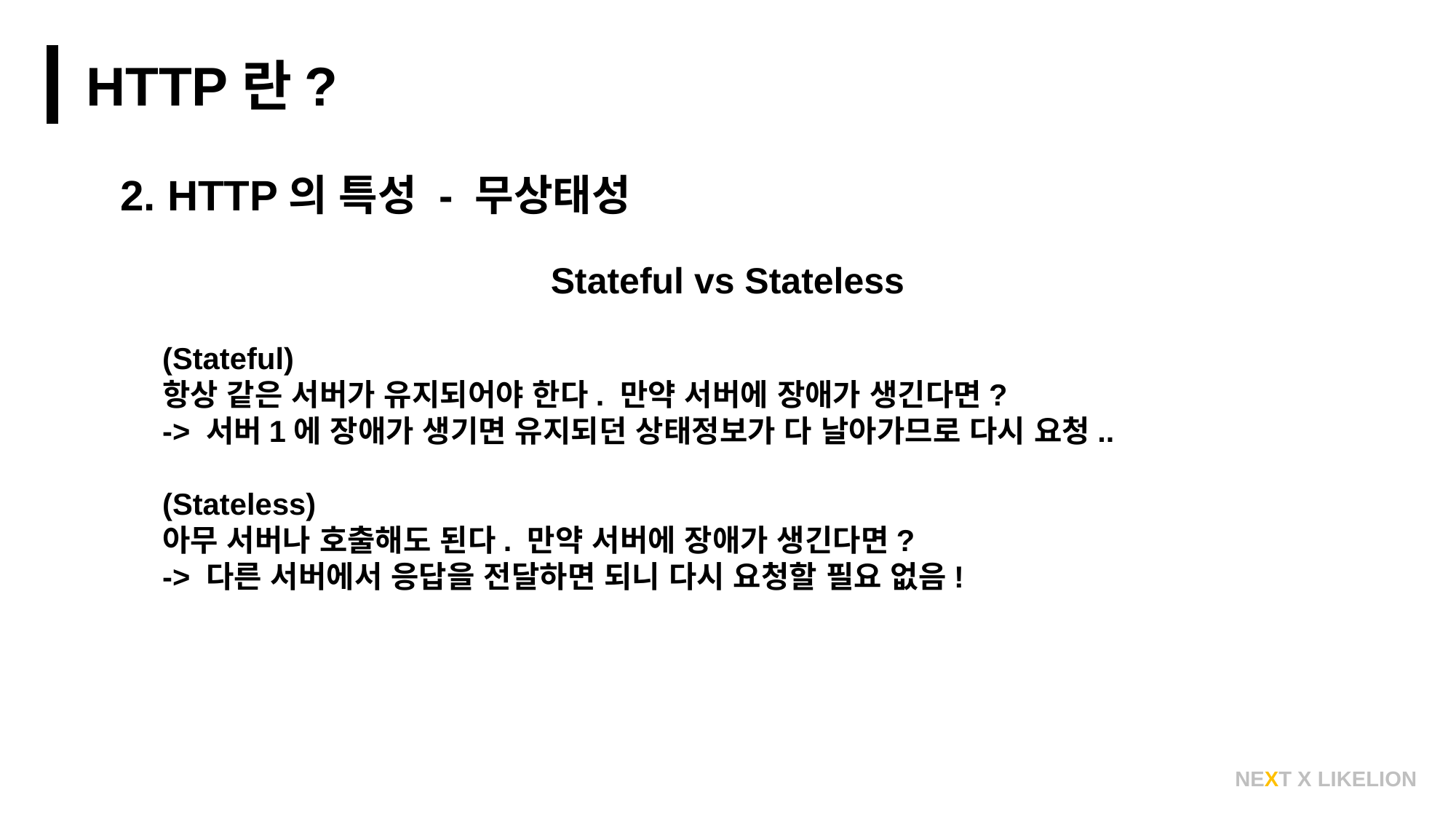

HTTP란?
2. HTTP의 특성 - 무상태성
Stateful vs Stateless
(Stateful)
항상 같은 서버가 유지되어야 한다. 만약 서버에 장애가 생긴다면?
-> 서버1에 장애가 생기면 유지되던 상태정보가 다 날아가므로 다시 요청..

(Stateless)
아무 서버나 호출해도 된다. 만약 서버에 장애가 생긴다면?
-> 다른 서버에서 응답을 전달하면 되니 다시 요청할 필요 없음!

NEXT X LIKELION